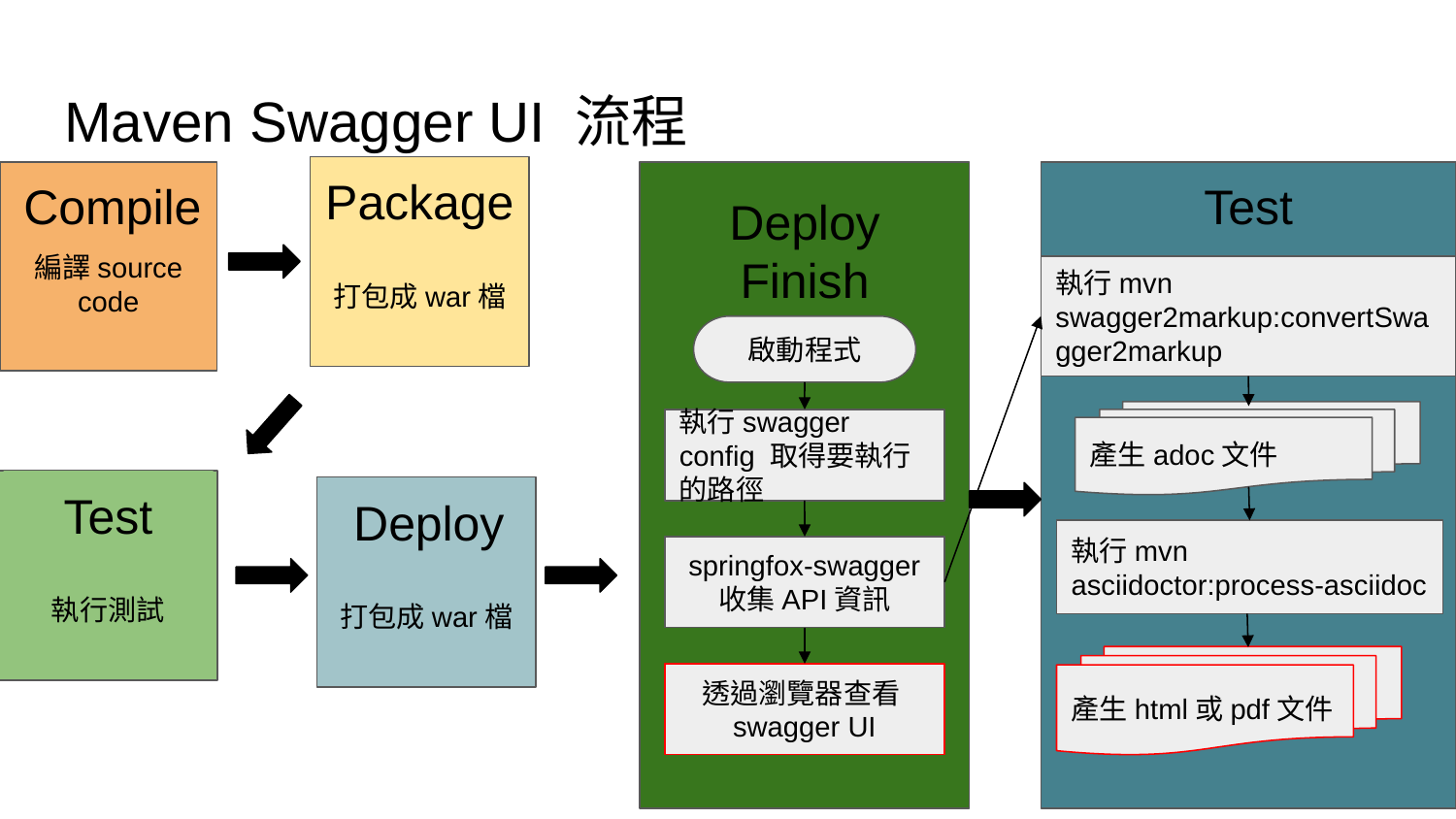

# Maven Swagger UI 流程
Package

打包成war檔
Compile

編譯source code

Deploy Finish

Test
執行mvn swagger2markup:convertSwagger2markup
產生adoc文件
執行mvn asciidoctor:process-asciidoc
產生html或pdf文件

啟動程式
執行swagger config 取得要執行的路徑

執行測試
Test

打包成war檔
Deploy

springfox-swagger
收集API資訊

透過瀏覽器查看swagger UI